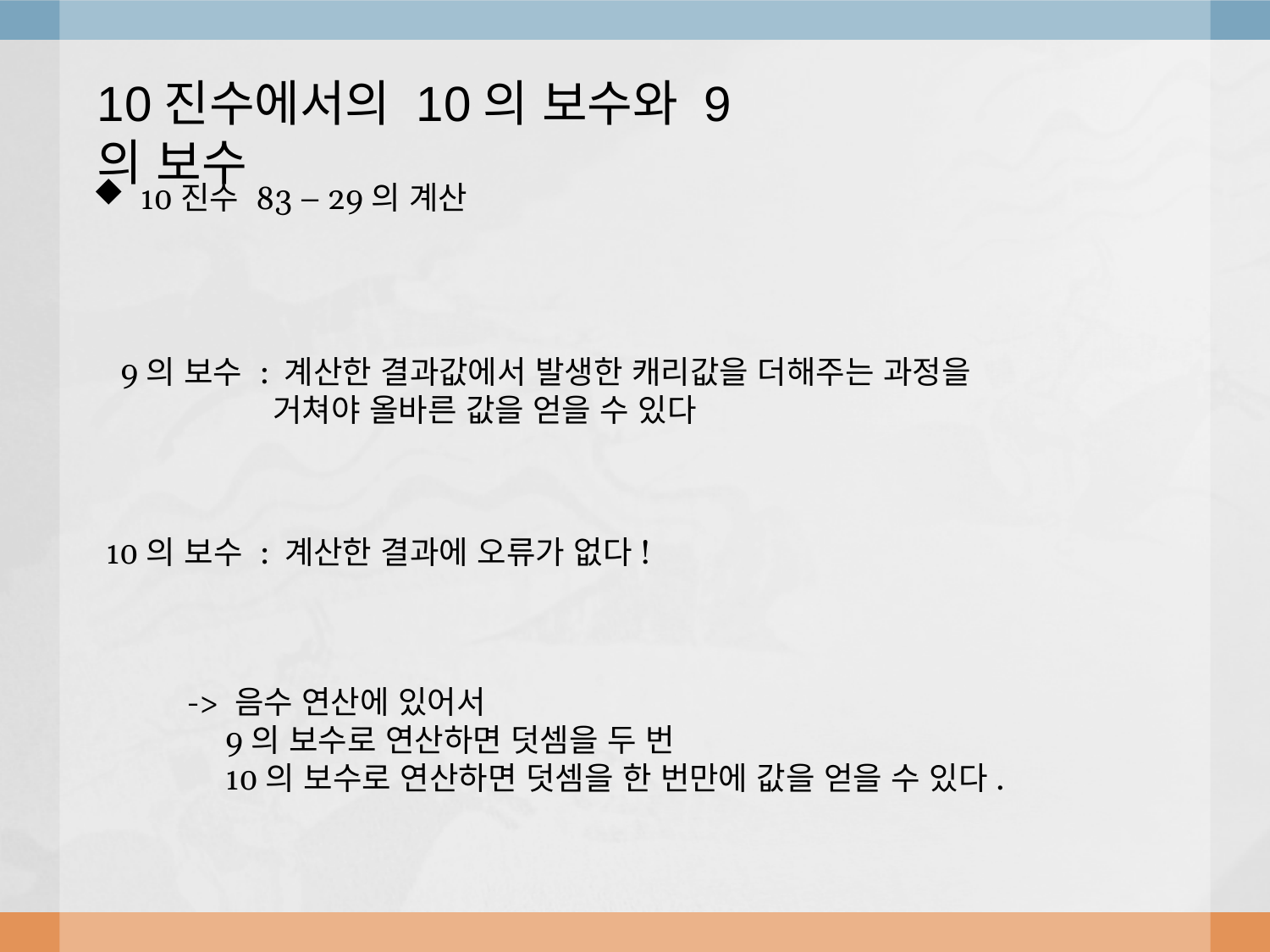

10진수에서의 10의 보수와 9의 보수
 10진수 83 – 29의 계산
9의 보수 : 계산한 결과값에서 발생한 캐리값을 더해주는 과정을
	  거쳐야 올바른 값을 얻을 수 있다
10의 보수 : 계산한 결과에 오류가 없다!
-> 음수 연산에 있어서
     9의 보수로 연산하면 덧셈을 두 번
     10의 보수로 연산하면 덧셈을 한 번만에 값을 얻을 수 있다.